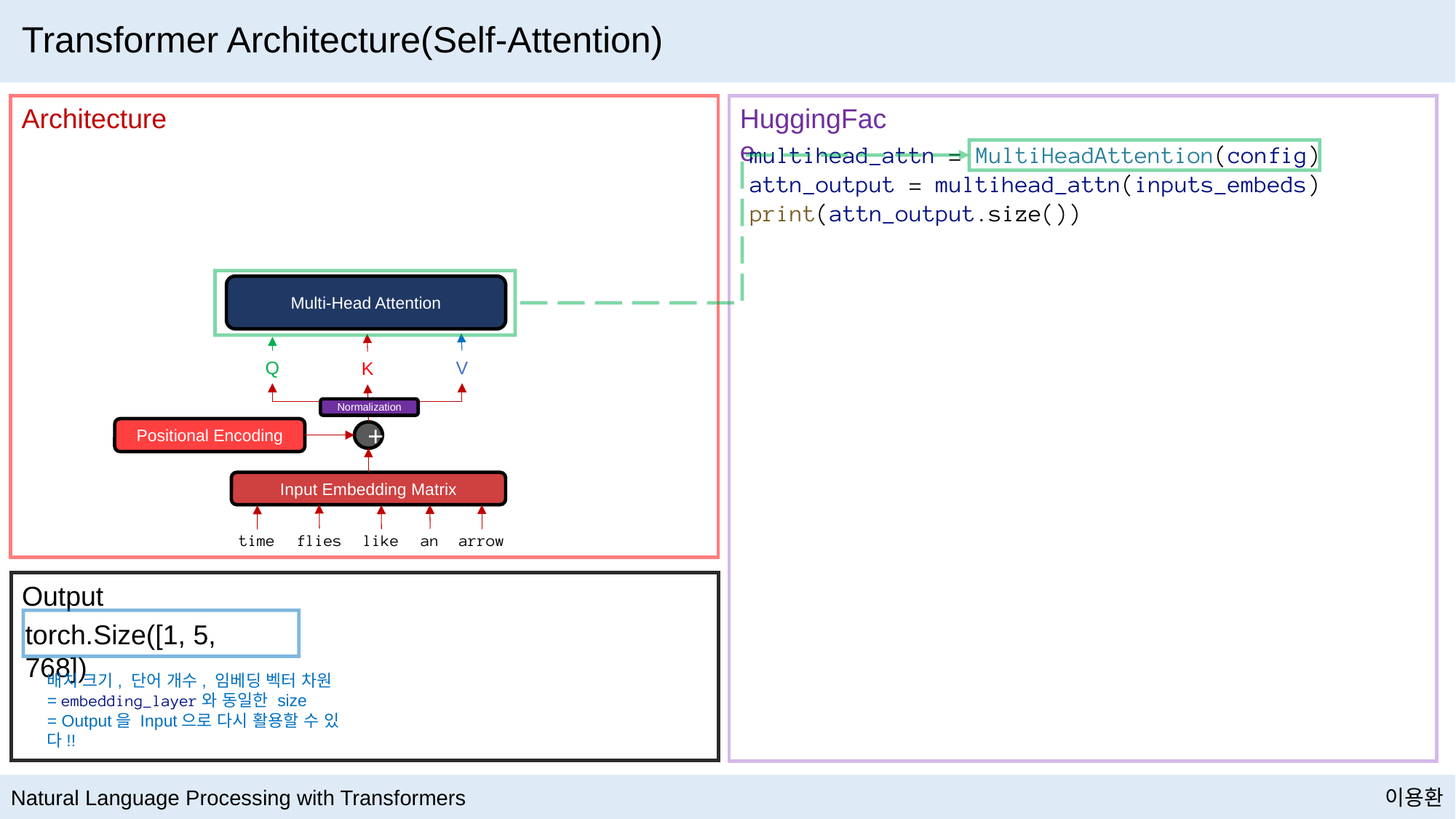

# Transformer Architecture(Self-Attention)

Architecture
HuggingFace

multihead_attn = MultiHeadAttention(config)
attn_output = multihead_attn(inputs_embeds)
print(attn_output.size())

Multi-Head Attention
Q
V
K
Normalization
Positional Encoding
+
Input Embedding Matrix
time
flies
like
an
arrow

Output

torch.Size([1, 5, 768])
배치 크기, 단어 개수, 임베딩 벡터 차원
= embedding_layer와 동일한 size
= Output을 Input으로 다시 활용할 수 있다!!